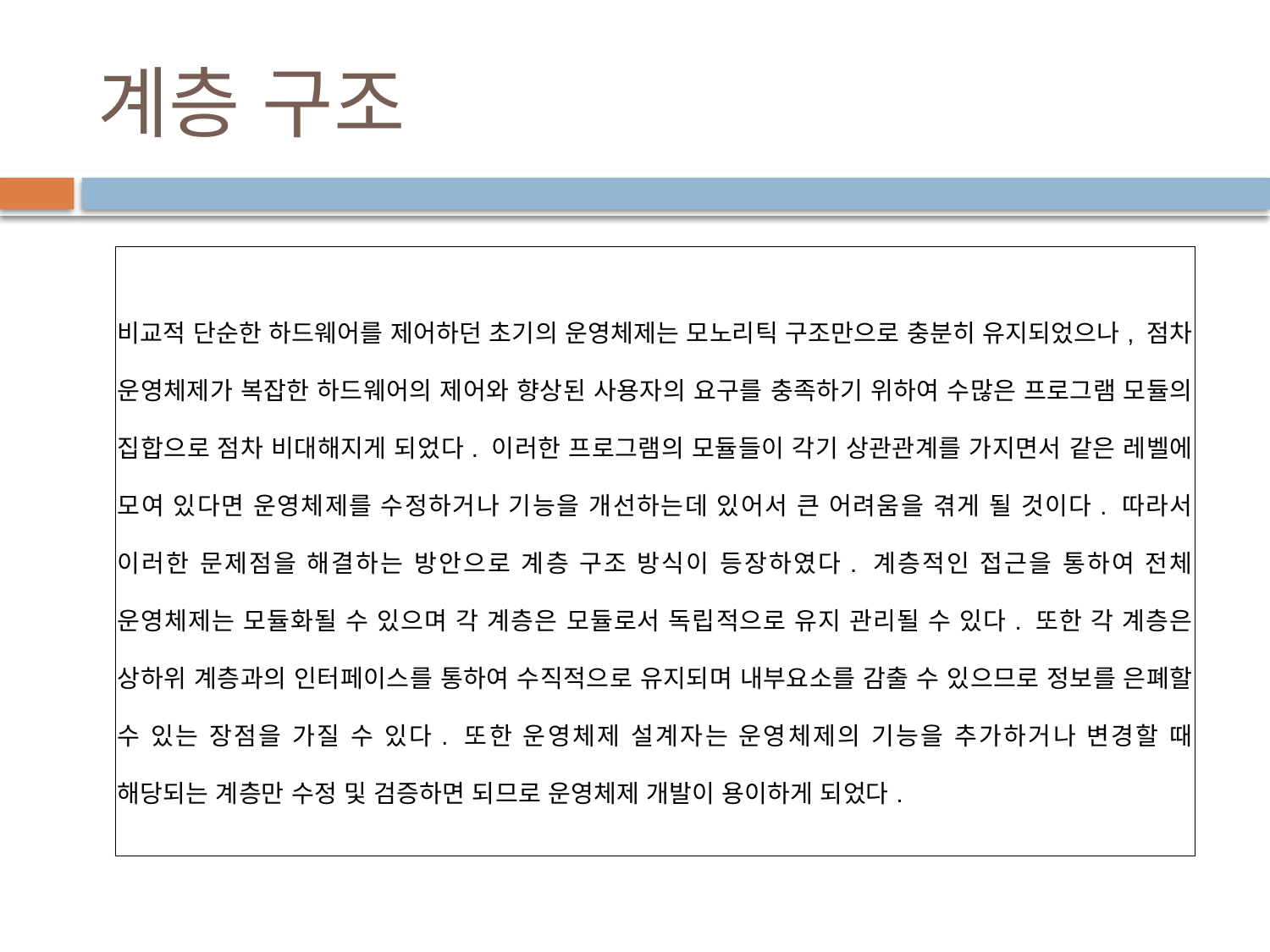

# 계층 구조
| 비교적 단순한 하드웨어를 제어하던 초기의 운영체제는 모노리틱 구조만으로 충분히 유지되었으나, 점차 운영체제가 복잡한 하드웨어의 제어와 향상된 사용자의 요구를 충족하기 위하여 수많은 프로그램 모듈의 집합으로 점차 비대해지게 되었다. 이러한 프로그램의 모듈들이 각기 상관관계를 가지면서 같은 레벨에 모여 있다면 운영체제를 수정하거나 기능을 개선하는데 있어서 큰 어려움을 겪게 될 것이다. 따라서 이러한 문제점을 해결하는 방안으로 계층 구조 방식이 등장하였다. 계층적인 접근을 통하여 전체 운영체제는 모듈화될 수 있으며 각 계층은 모듈로서 독립적으로 유지 관리될 수 있다. 또한 각 계층은 상하위 계층과의 인터페이스를 통하여 수직적으로 유지되며 내부요소를 감출 수 있으므로 정보를 은폐할 수 있는 장점을 가질 수 있다. 또한 운영체제 설계자는 운영체제의 기능을 추가하거나 변경할 때 해당되는 계층만 수정 및 검증하면 되므로 운영체제 개발이 용이하게 되었다. |
| --- |